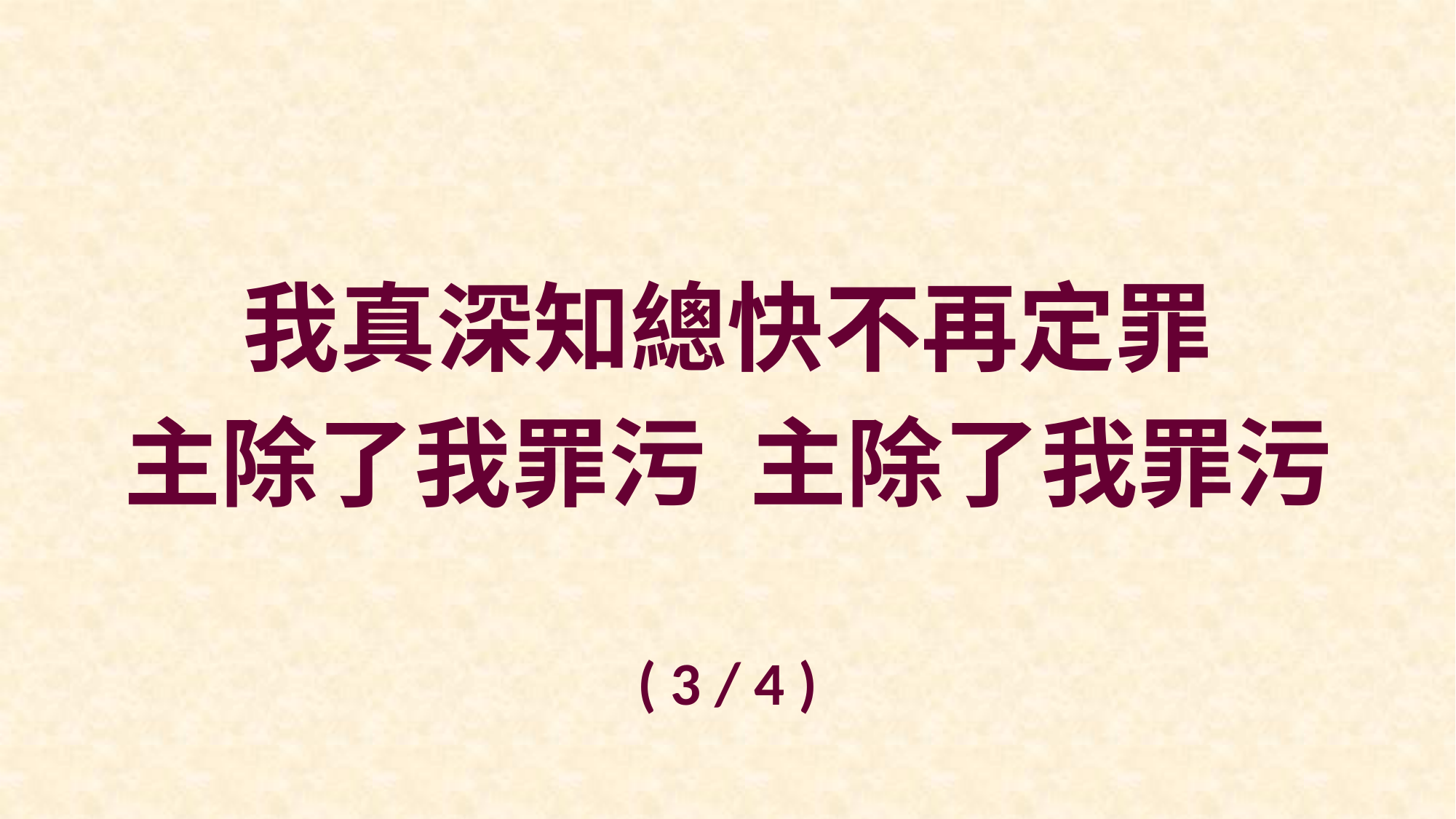

我真深知總快不再定罪
主除了我罪污  主除了我罪污
( 3 / 4 )